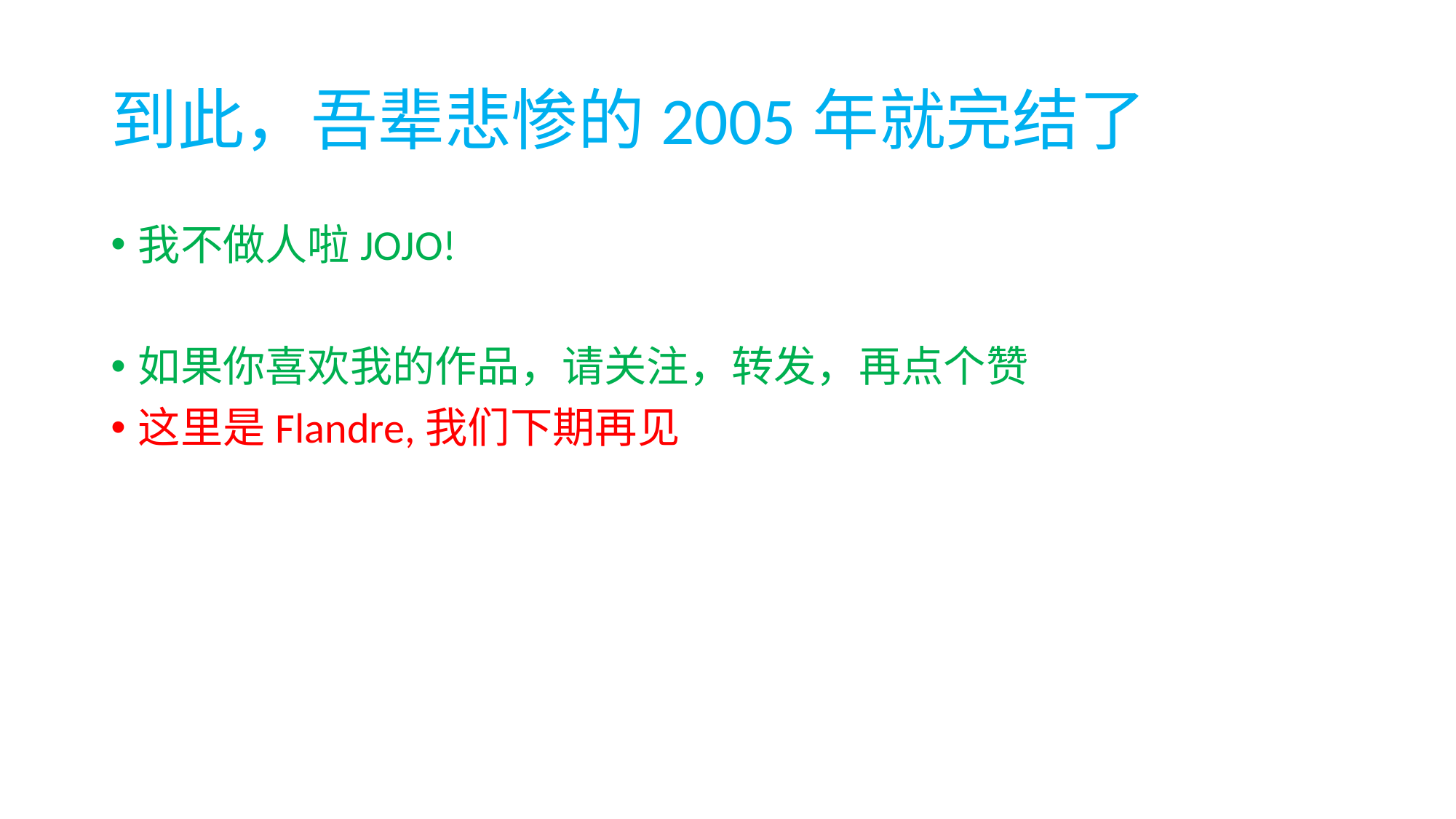

# 到此，吾辈悲惨的2005年就完结了
我不做人啦JOJO!

如果你喜欢我的作品，请关注，转发，再点个赞
这里是Flandre,我们下期再见